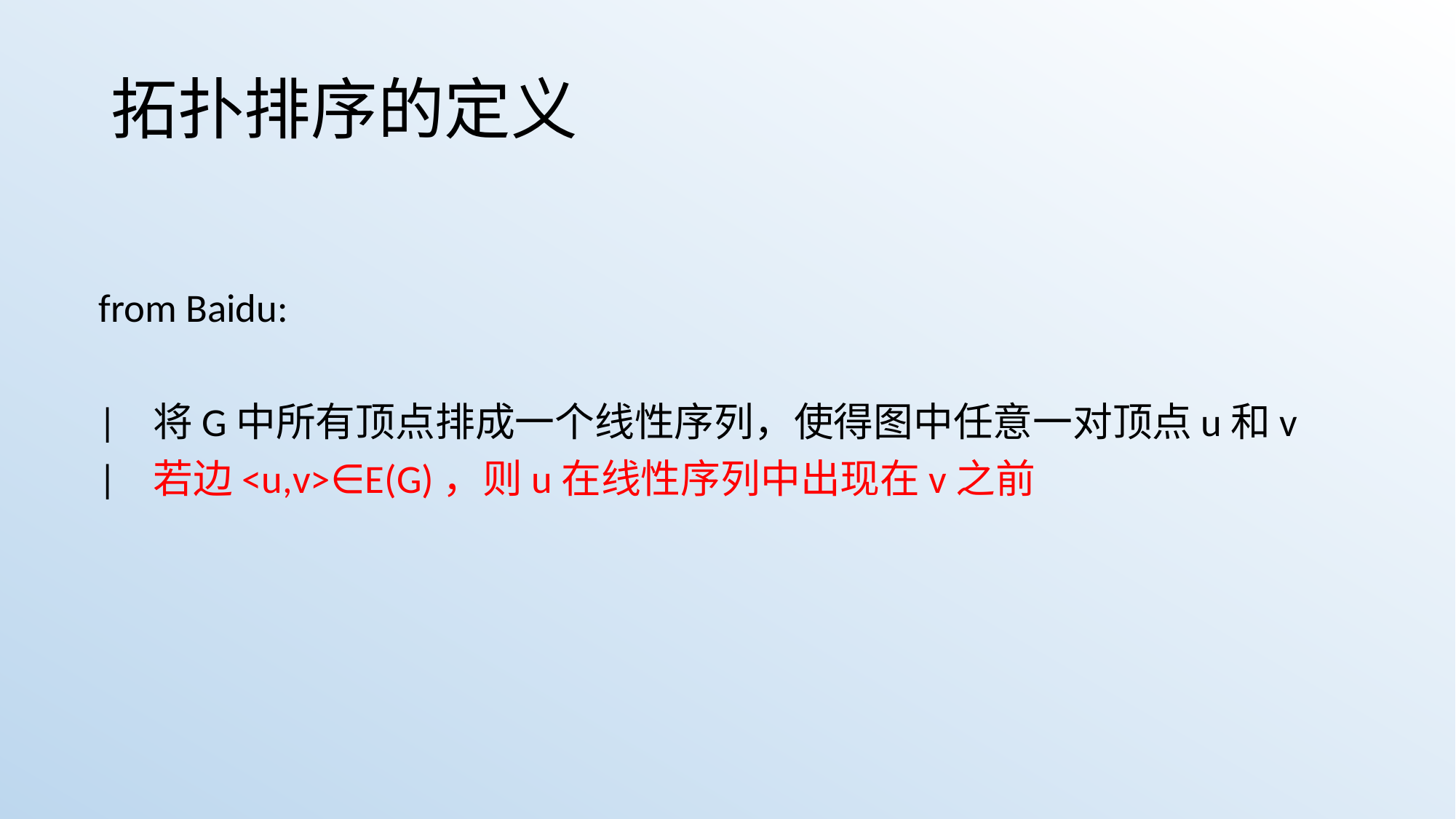

# 拓扑排序的定义
from Baidu:

|   将G中所有顶点排成一个线性序列，使得图中任意一对顶点u和v
|   若边<u,v>∈E(G)，则u在线性序列中出现在v之前